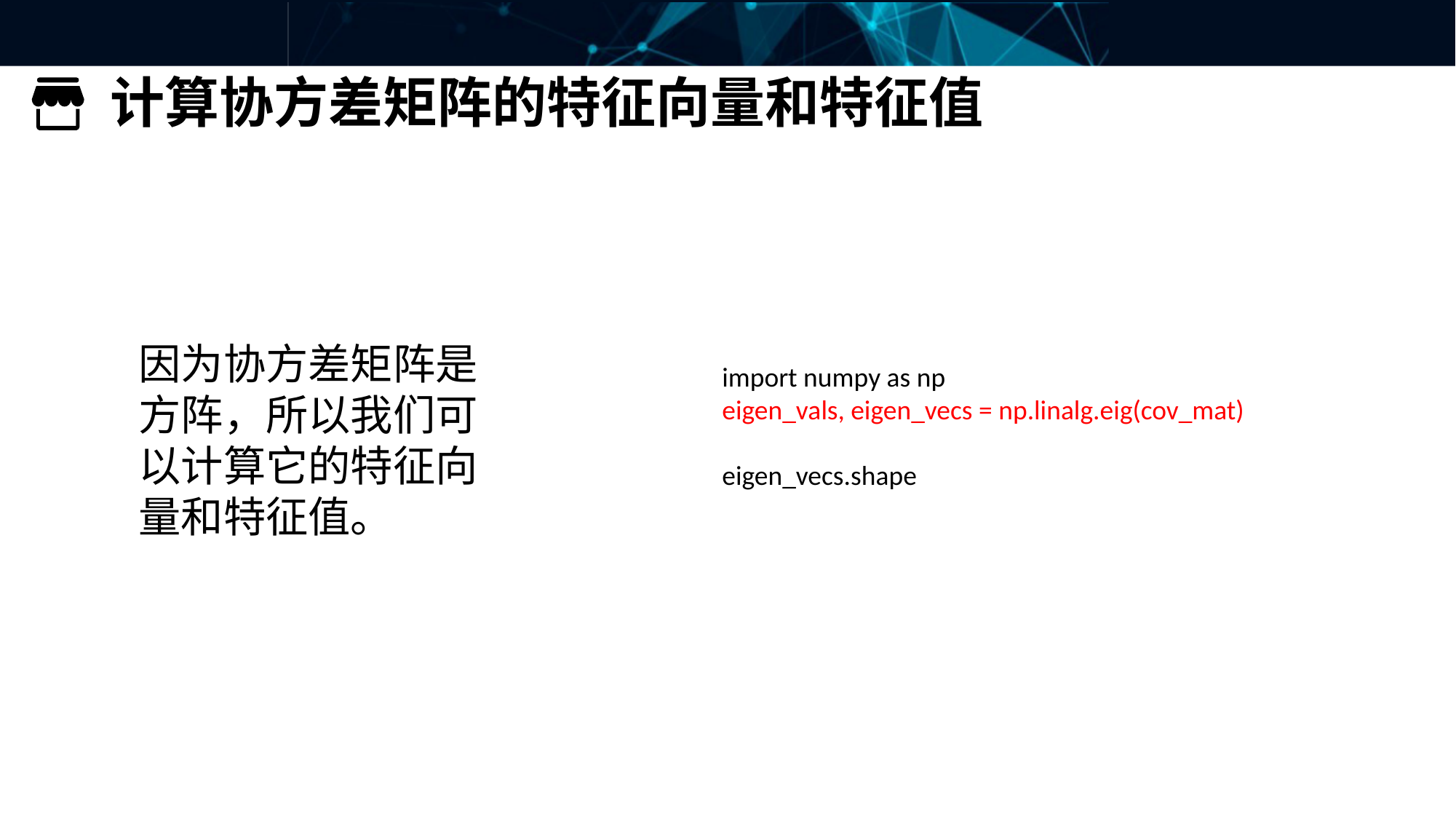

计算协方差矩阵的特征向量和特征值

因为协方差矩阵是方阵，所以我们可以计算它的特征向量和特征值。
import numpy as np
eigen_vals, eigen_vecs = np.linalg.eig(cov_mat)

eigen_vecs.shape